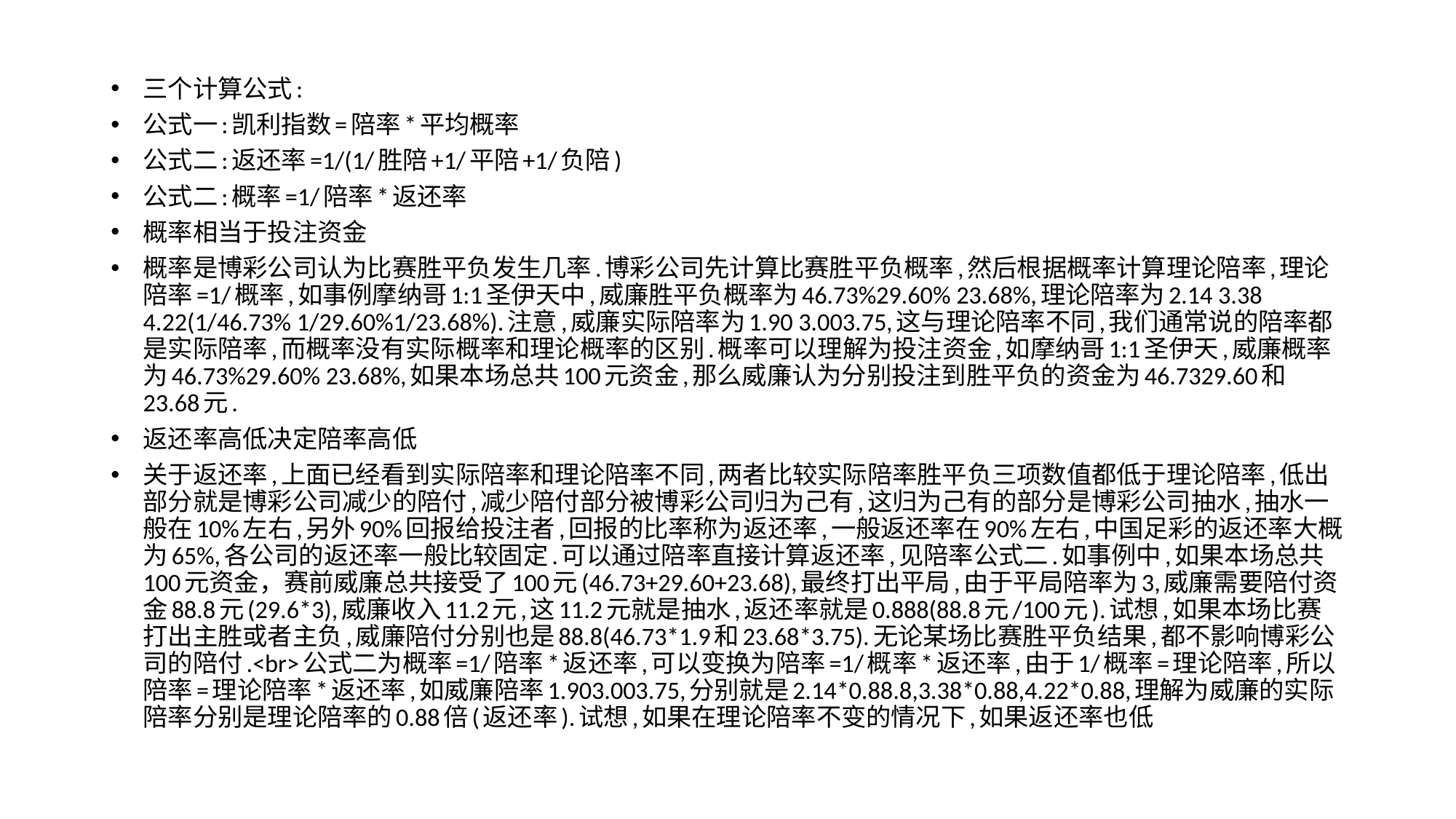

三个计算公式:
公式一:凯利指数=陪率*平均概率
公式二:返还率=1/(1/胜陪+1/平陪+1/负陪)
公式二:概率=1/陪率*返还率
概率相当于投注资金
概率是博彩公司认为比赛胜平负发生几率.博彩公司先计算比赛胜平负概率,然后根据概率计算理论陪率,理论陪率=1/概率,如事例摩纳哥1:1圣伊天中,威廉胜平负概率为46.73%29.60% 23.68%,理论陪率为2.14 3.38 4.22(1/46.73% 1/29.60%1/23.68%).注意,威廉实际陪率为1.90 3.003.75,这与理论陪率不同,我们通常说的陪率都是实际陪率,而概率没有实际概率和理论概率的区别.概率可以理解为投注资金,如摩纳哥1:1圣伊天,威廉概率为46.73%29.60% 23.68%,如果本场总共100元资金,那么威廉认为分别投注到胜平负的资金为46.7329.60和23.68元.
返还率高低决定陪率高低
关于返还率,上面已经看到实际陪率和理论陪率不同,两者比较实际陪率胜平负三项数值都低于理论陪率,低出部分就是博彩公司减少的陪付,减少陪付部分被博彩公司归为己有,这归为己有的部分是博彩公司抽水,抽水一般在10%左右,另外90%回报给投注者,回报的比率称为返还率,一般返还率在90%左右,中国足彩的返还率大概为65%,各公司的返还率一般比较固定.可以通过陪率直接计算返还率,见陪率公式二.如事例中,如果本场总共100元资金，赛前威廉总共接受了100元(46.73+29.60+23.68),最终打出平局,由于平局陪率为3,威廉需要陪付资金88.8元(29.6*3),威廉收入11.2元,这11.2元就是抽水,返还率就是0.888(88.8元/100元).试想,如果本场比赛打出主胜或者主负,威廉陪付分别也是88.8(46.73*1.9和23.68*3.75).无论某场比赛胜平负结果,都不影响博彩公司的陪付.<br>公式二为概率=1/陪率*返还率,可以变换为陪率=1/概率*返还率,由于1/概率=理论陪率,所以陪率=理论陪率*返还率,如威廉陪率1.903.003.75,分别就是2.14*0.88.8,3.38*0.88,4.22*0.88,理解为威廉的实际陪率分别是理论陪率的0.88倍(返还率).试想,如果在理论陪率不变的情况下,如果返还率也低